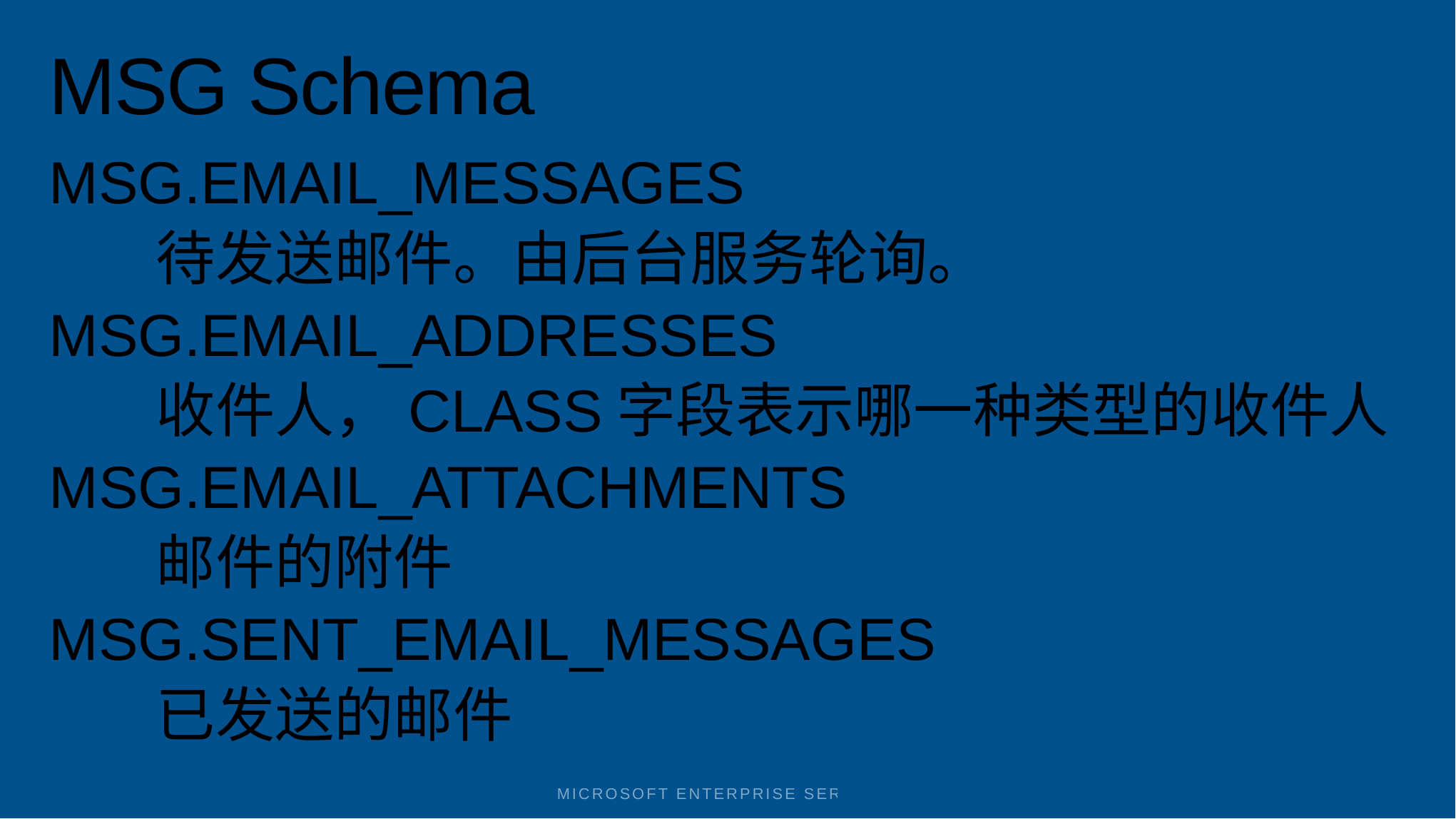

# MSG Schema
MSG.EMAIL_MESSAGES
	待发送邮件。由后台服务轮询。
MSG.EMAIL_ADDRESSES
	收件人，CLASS字段表示哪一种类型的收件人
MSG.EMAIL_ATTACHMENTS
	邮件的附件
MSG.SENT_EMAIL_MESSAGES
	已发送的邮件